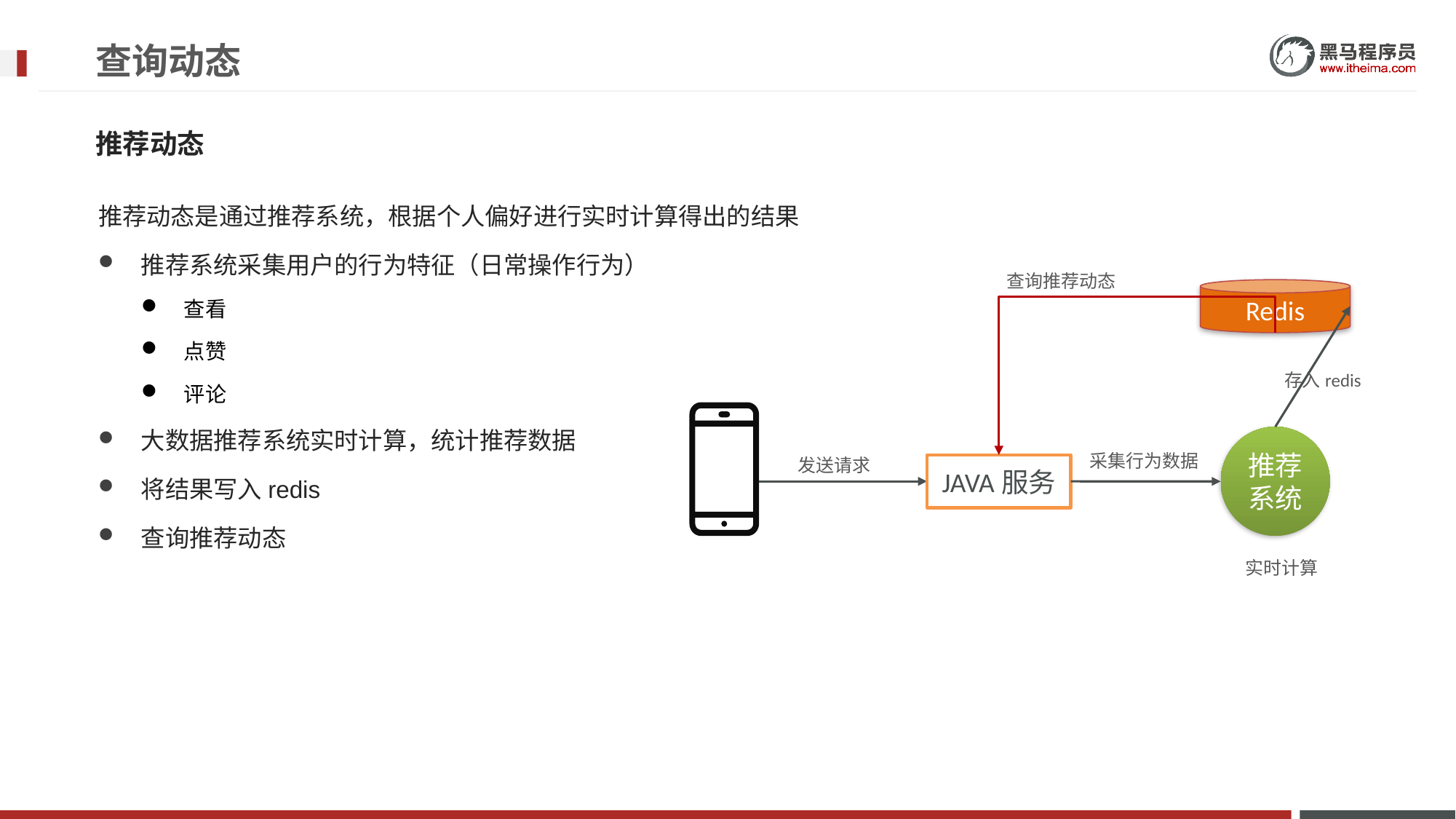

# 查询动态
推荐动态
推荐动态是通过推荐系统，根据个人偏好进行实时计算得出的结果
推荐系统采集用户的行为特征（日常操作行为）
查看
点赞
评论
大数据推荐系统实时计算，统计推荐数据
将结果写入redis
查询推荐动态

查询推荐动态
Redis
存入redis

推荐系统
采集行为数据
发送请求
JAVA服务
实时计算